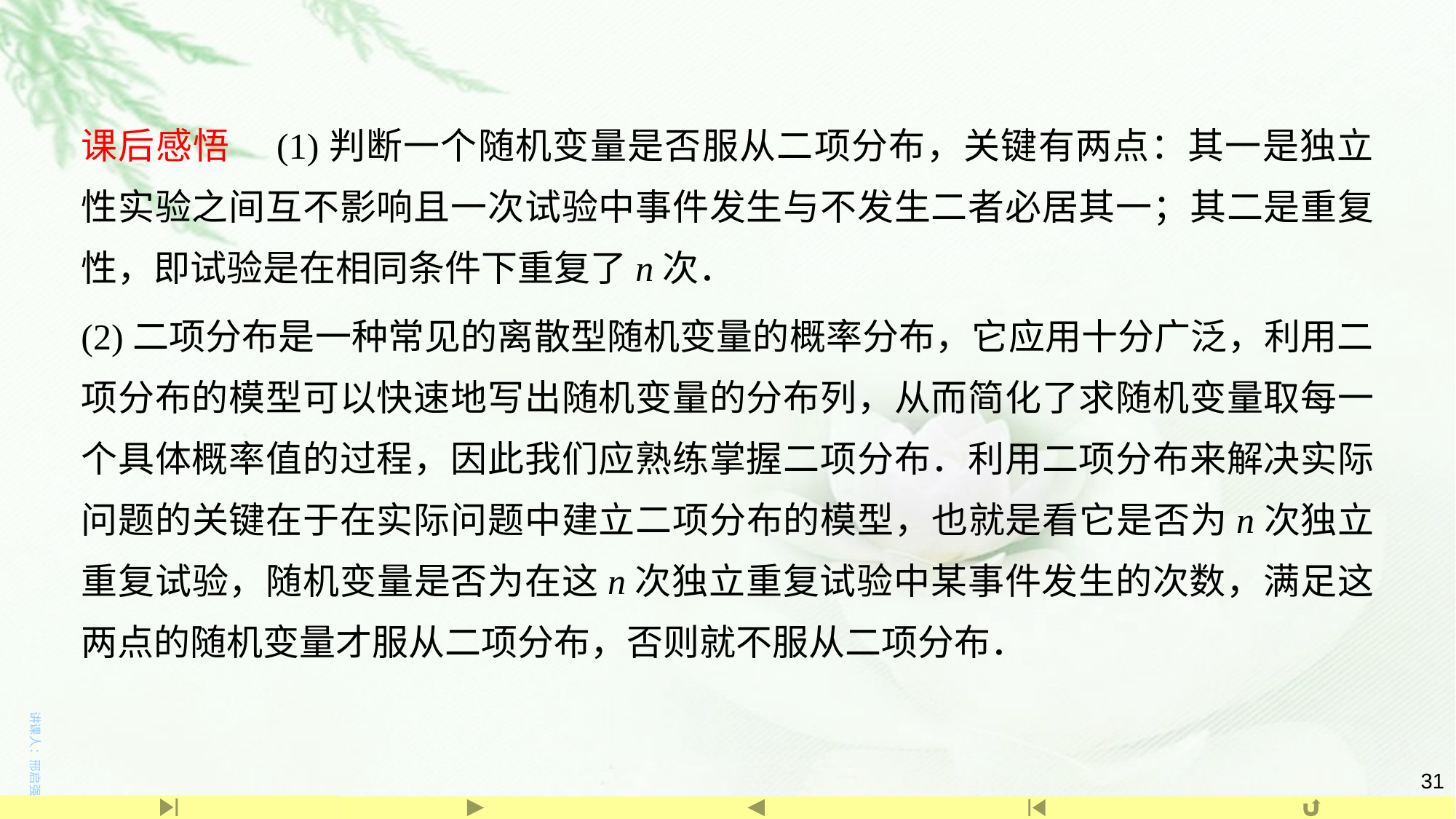

课后感悟　(1)判断一个随机变量是否服从二项分布，关键有两点：其一是独立性实验之间互不影响且一次试验中事件发生与不发生二者必居其一；其二是重复性，即试验是在相同条件下重复了n次．
(2)二项分布是一种常见的离散型随机变量的概率分布，它应用十分广泛，利用二项分布的模型可以快速地写出随机变量的分布列，从而简化了求随机变量取每一个具体概率值的过程，因此我们应熟练掌握二项分布．利用二项分布来解决实际问题的关键在于在实际问题中建立二项分布的模型，也就是看它是否为n次独立重复试验，随机变量是否为在这n次独立重复试验中某事件发生的次数，满足这两点的随机变量才服从二项分布，否则就不服从二项分布．